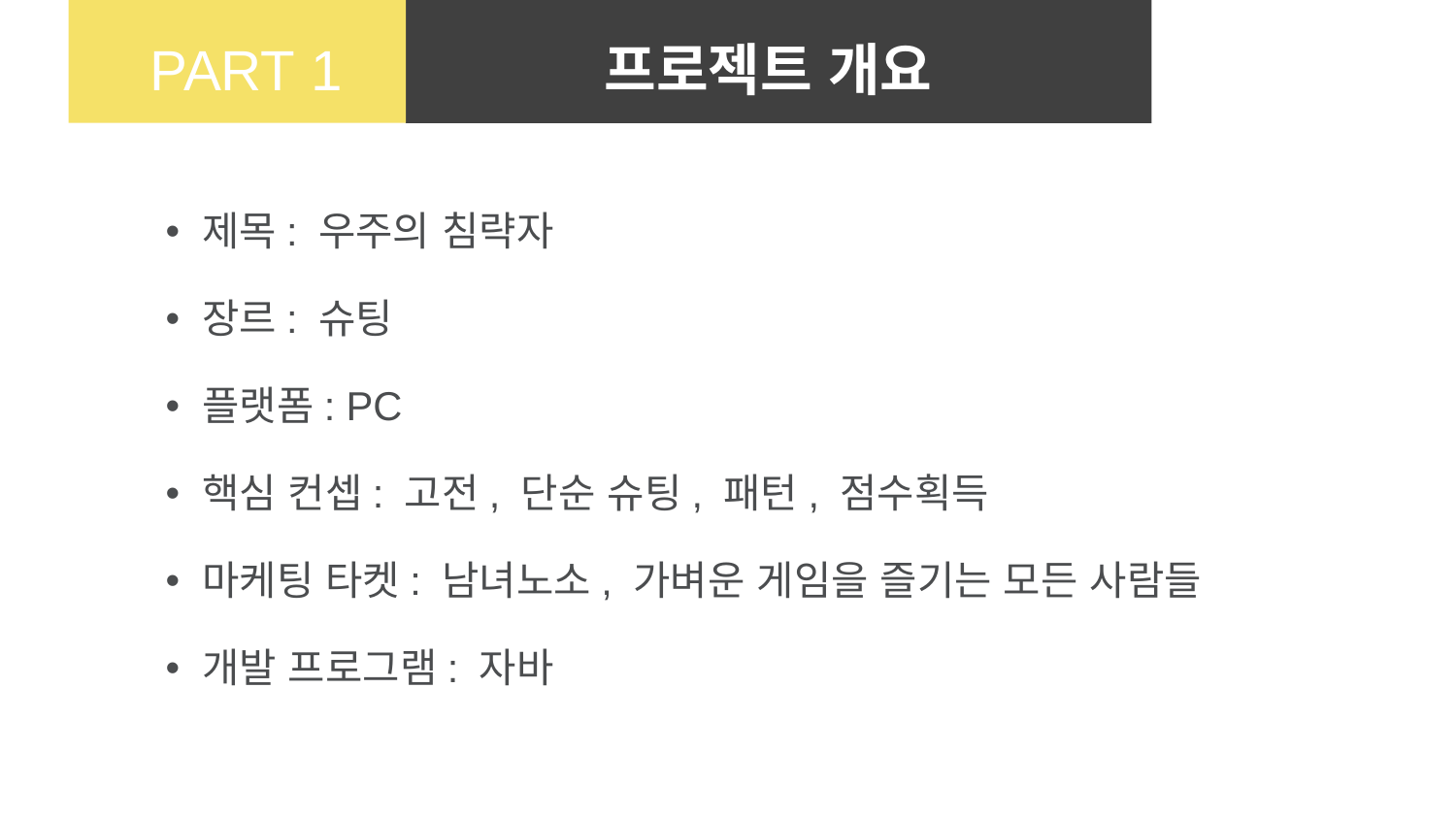

PART 1

프로젝트 개요
PART 1
请输入你的标题

제목: 우주의 침략자

장르: 슈팅

플랫폼: PC

핵심 컨셉: 고전, 단순 슈팅, 패턴, 점수획득

마케팅 타켓: 남녀노소, 가벼운 게임을 즐기는 모든 사람들

개발 프로그램: 자바